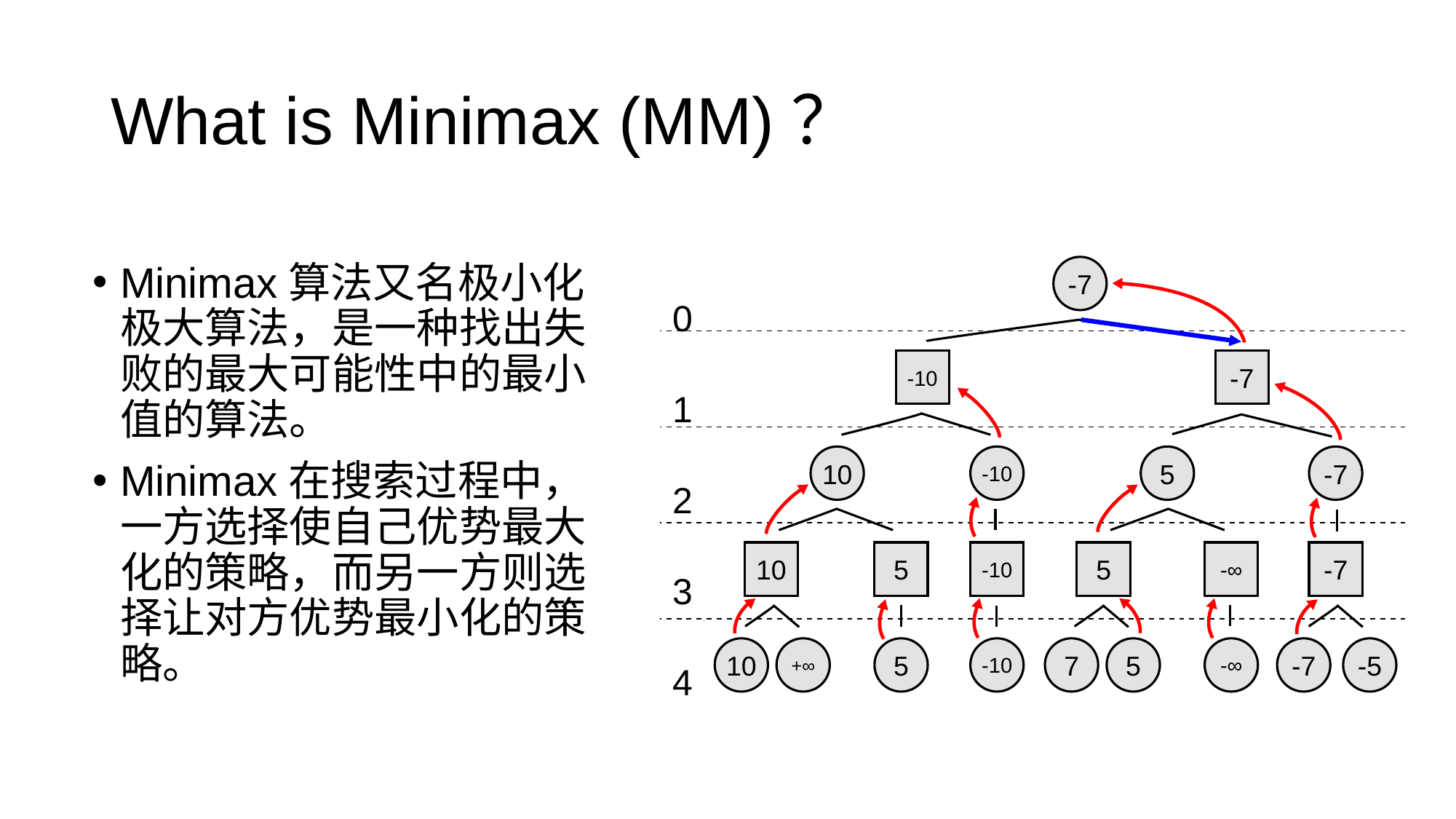

# What is Minimax (MM)？
0
1
2
3
4
-7

-10
-7

10
-10
5
-7

10
5
-10
5
-∞
-7

10
+∞
5
-10
7
5
-∞
-7
-5
Minimax算法又名极小化极大算法，是一种找出失败的最大可能性中的最小值的算法。
Minimax在搜索过程中，一方选择使自己优势最大化的策略，而另一方则选择让对方优势最小化的策略。